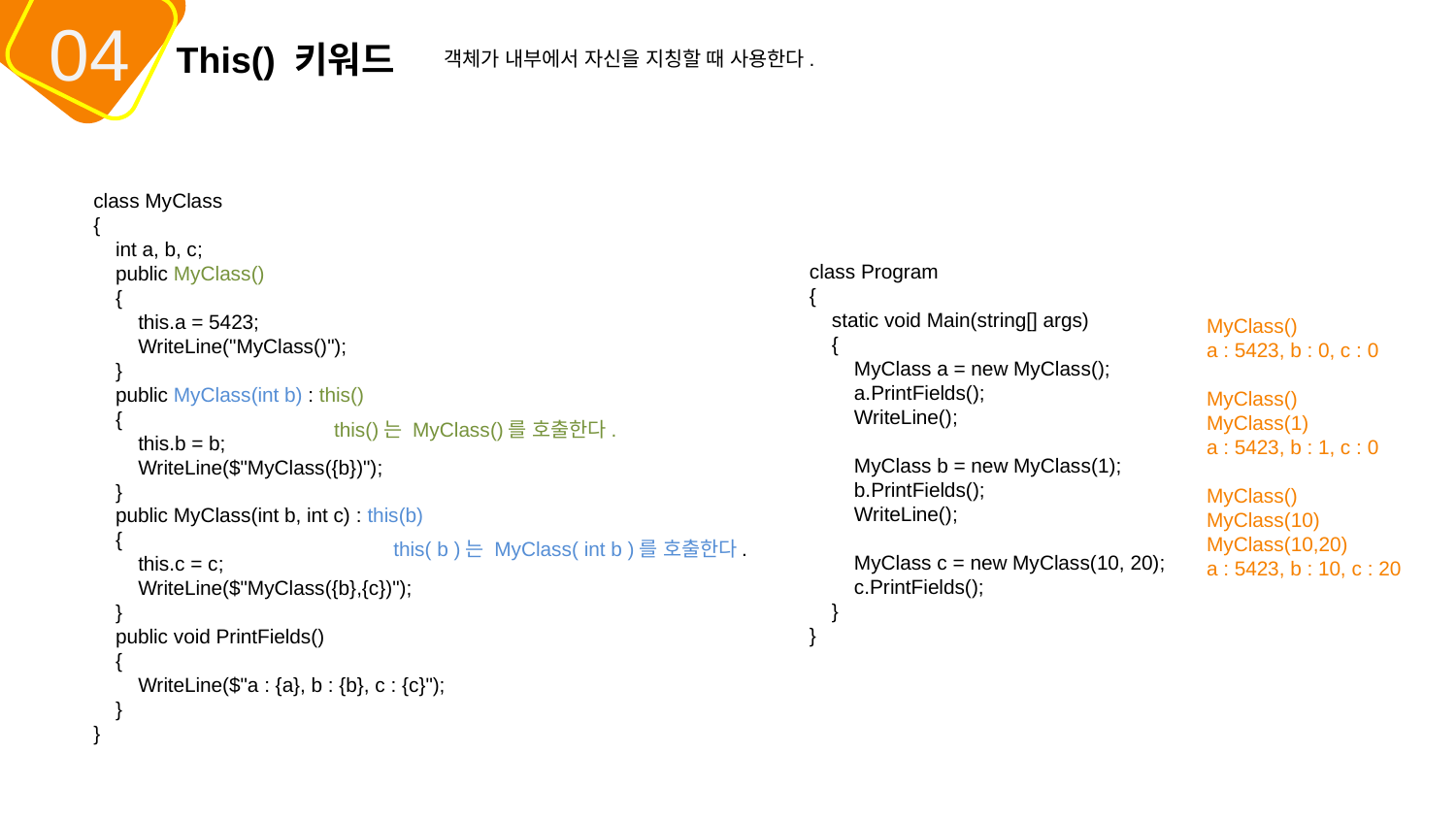

04
This() 키워드
객체가 내부에서 자신을 지칭할 때 사용한다.
class MyClass
{
    int a, b, c;
    public MyClass()
    {
        this.a = 5423;
        WriteLine("MyClass()");
    }
    public MyClass(int b) : this()
    {
        this.b = b;
        WriteLine($"MyClass({b})");
    }
    public MyClass(int b, int c) : this(b)
    {
        this.c = c;
        WriteLine($"MyClass({b},{c})");
    }
    public void PrintFields()
    {
        WriteLine($"a : {a}, b : {b}, c : {c}");
    }
}
class Program
{
    static void Main(string[] args)
    {
        MyClass a = new MyClass();
        a.PrintFields();
        WriteLine();

        MyClass b = new MyClass(1);
        b.PrintFields();
        WriteLine();

        MyClass c = new MyClass(10, 20);
        c.PrintFields();
    }
}
MyClass()
a : 5423, b : 0, c : 0

MyClass()
MyClass(1)
a : 5423, b : 1, c : 0

MyClass()
MyClass(10)
MyClass(10,20)
a : 5423, b : 10, c : 20
this()는 MyClass()를 호출한다.
this( b )는 MyClass( int b )를 호출한다.